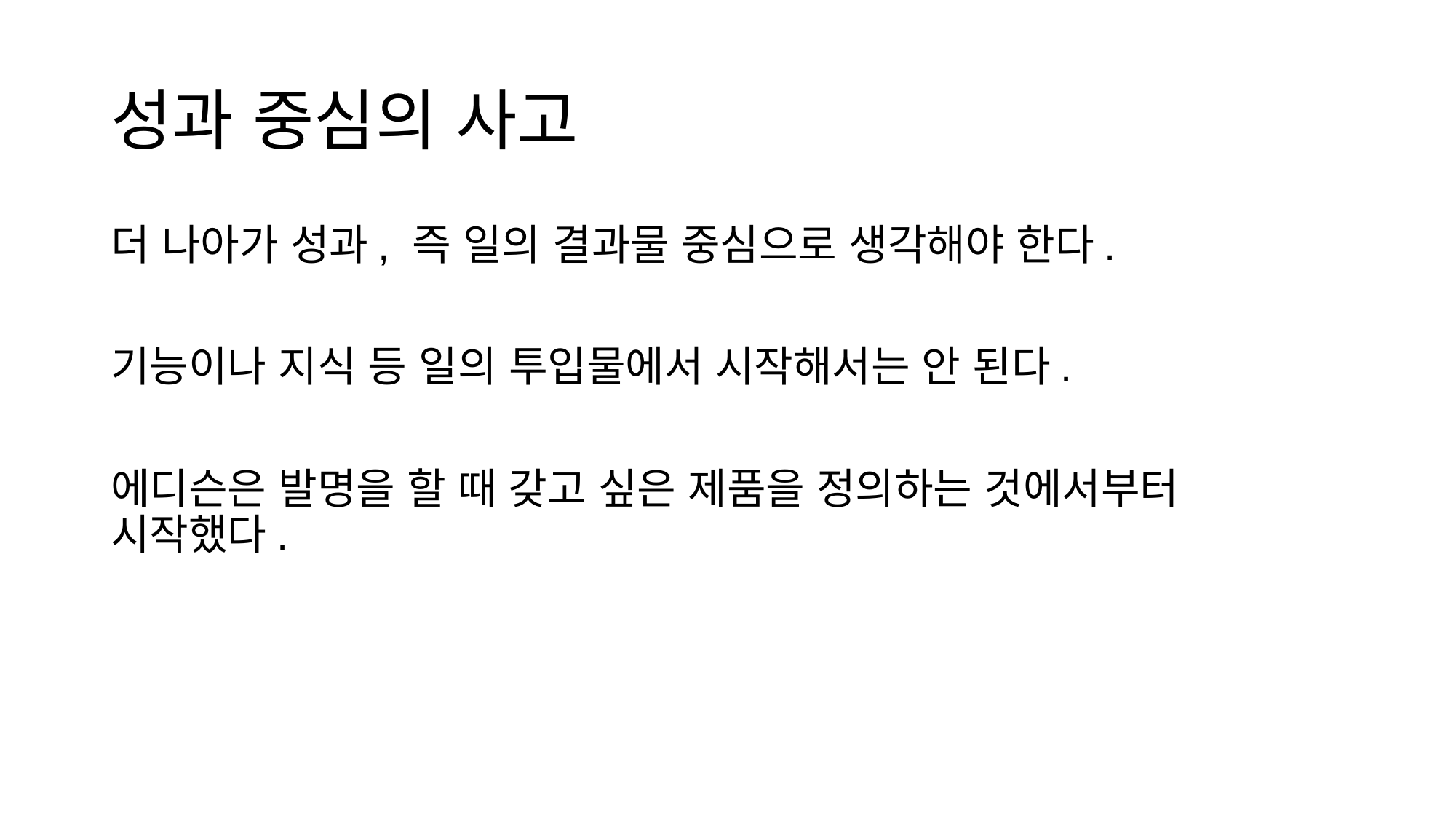

# 성과 중심의 사고
더 나아가 성과, 즉 일의 결과물 중심으로 생각해야 한다.

기능이나 지식 등 일의 투입물에서 시작해서는 안 된다.

에디슨은 발명을 할 때 갖고 싶은 제품을 정의하는 것에서부터 시작했다.